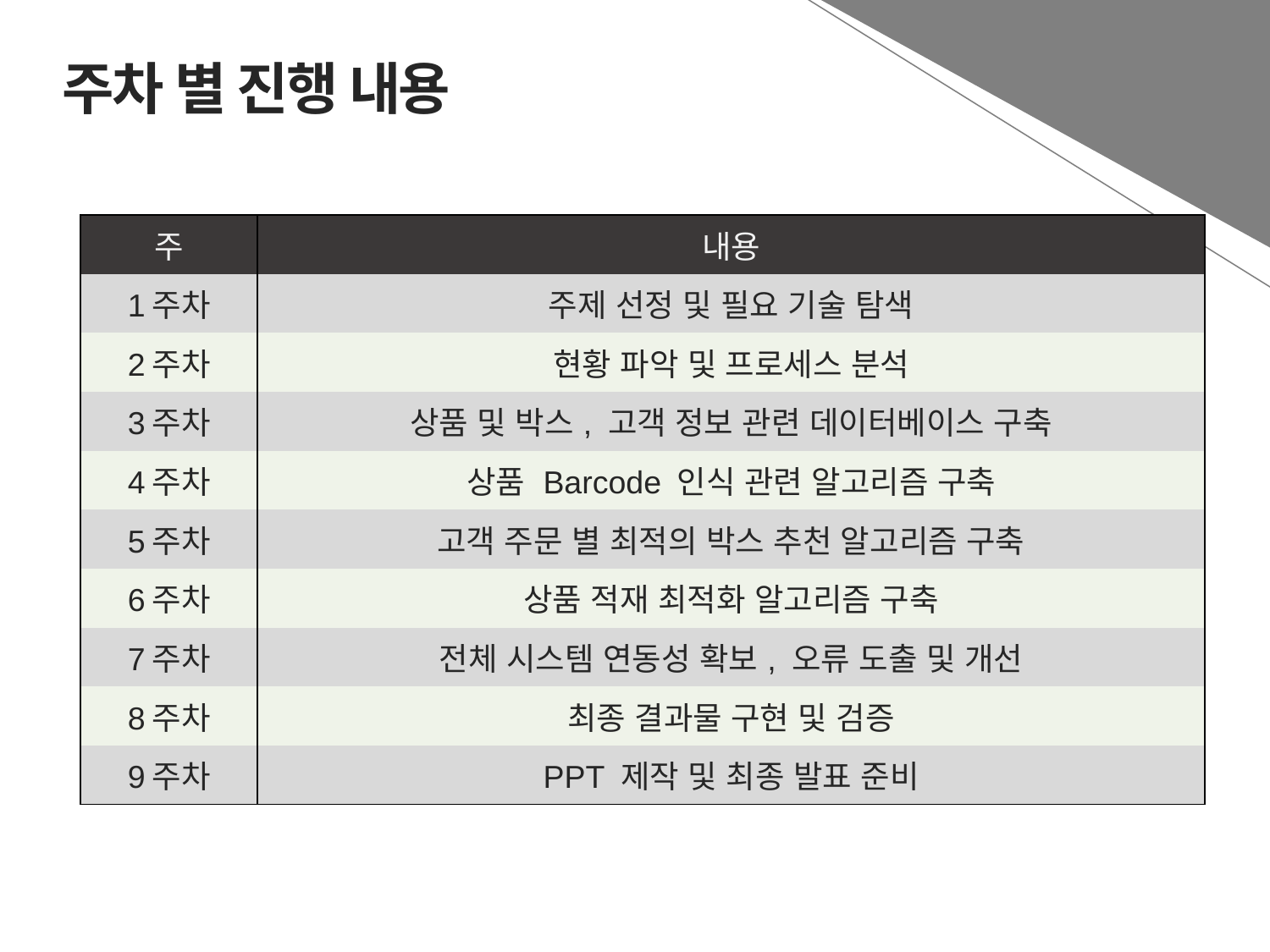

주차 별 진행 내용
| 주 | 내용 |
| --- | --- |
| 1주차 | 주제 선정 및 필요 기술 탐색 |
| 2주차 | 현황 파악 및 프로세스 분석 |
| 3주차 | 상품 및 박스, 고객 정보 관련 데이터베이스 구축 |
| 4주차 | 상품 Barcode 인식 관련 알고리즘 구축 |
| 5주차 | 고객 주문 별 최적의 박스 추천 알고리즘 구축 |
| 6주차 | 상품 적재 최적화 알고리즘 구축 |
| 7주차 | 전체 시스템 연동성 확보, 오류 도출 및 개선 |
| 8주차 | 최종 결과물 구현 및 검증 |
| 9주차 | PPT 제작 및 최종 발표 준비 |